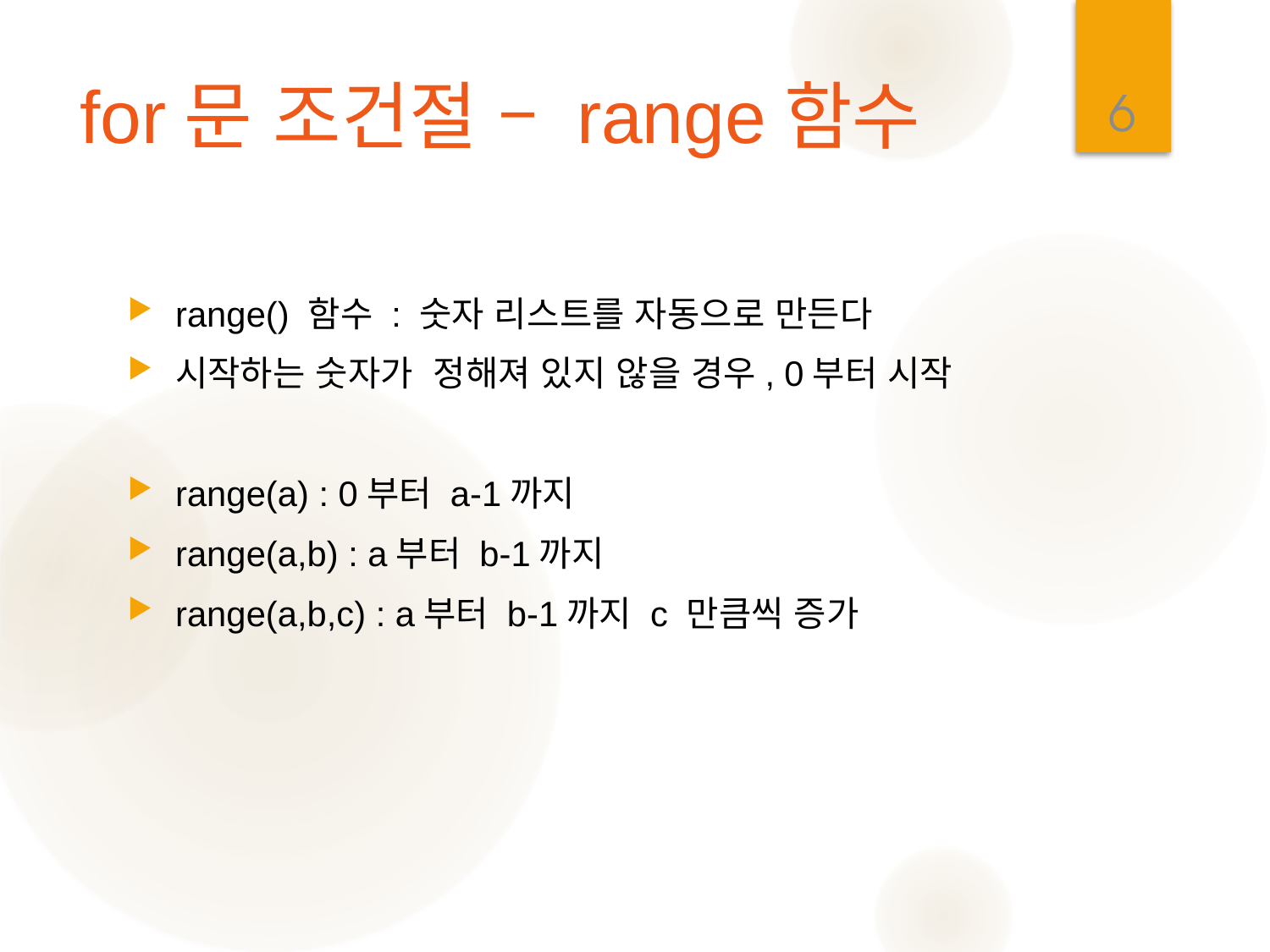

6
# for문 조건절 – range함수

range() 함수 : 숫자 리스트를 자동으로 만든다
시작하는 숫자가  정해져 있지 않을 경우, 0부터 시작

range(a) : 0부터 a-1까지
range(a,b) : a부터 b-1까지
range(a,b,c) : a부터 b-1까지 c 만큼씩 증가